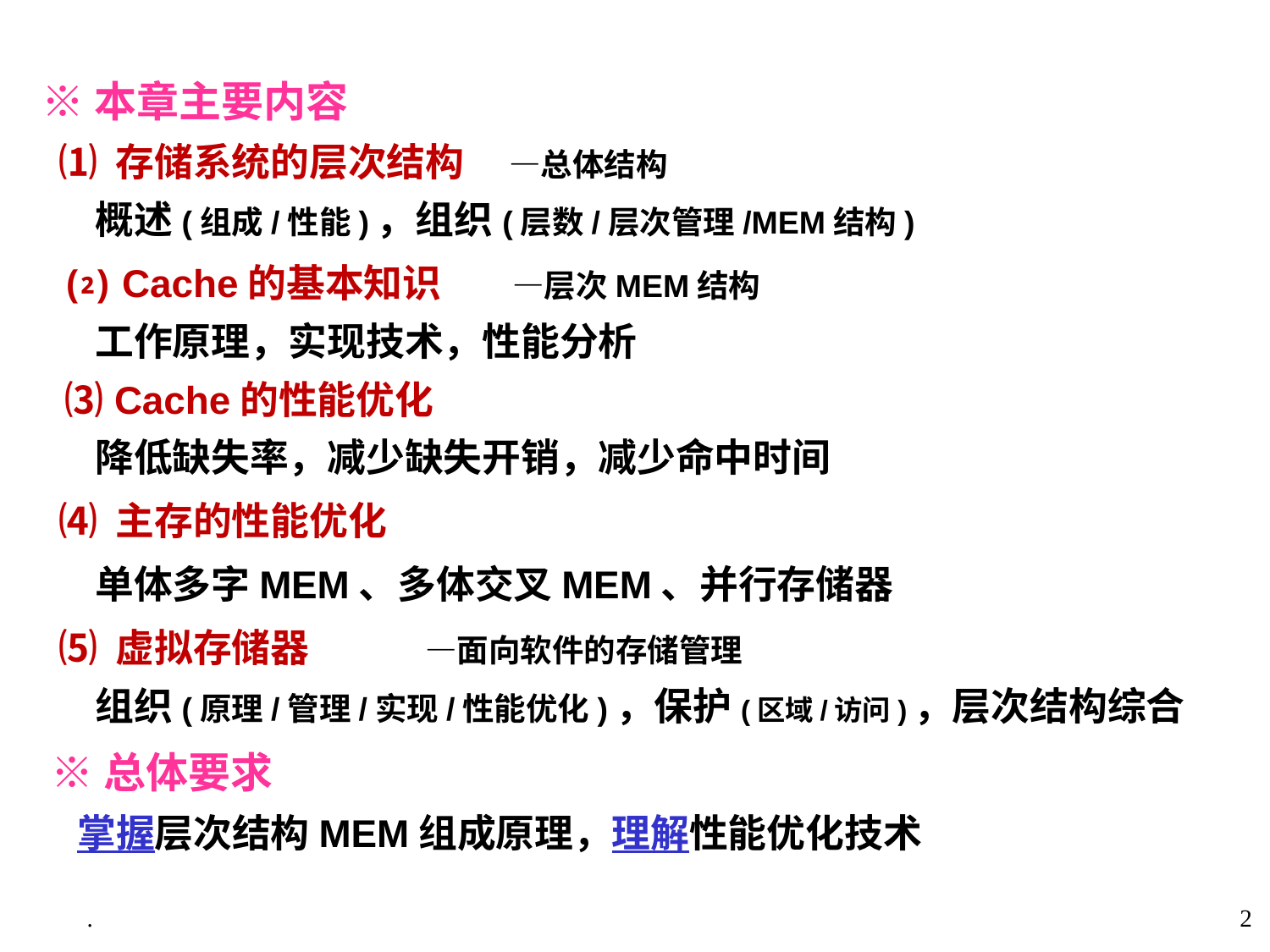

※本章主要内容
   ⑴ 存储系统的层次结构     —总体结构
      概述(组成/性能)，组织(层数/层次管理/MEM结构)
   ⑵ Cache的基本知识        —层次MEM结构
      工作原理，实现技术，性能分析
   ⑶ Cache的性能优化
      降低缺失率，减少缺失开销，减少命中时间
   ⑷ 主存的性能优化
      单体多字MEM、多体交叉MEM、并行存储器
   ⑸ 虚拟存储器             —面向软件的存储管理
      组织(原理/管理/实现/性能优化)，保护(区域/访问)，层次结构综合
  ※总体要求
    掌握层次结构MEM组成原理，理解性能优化技术
.
2